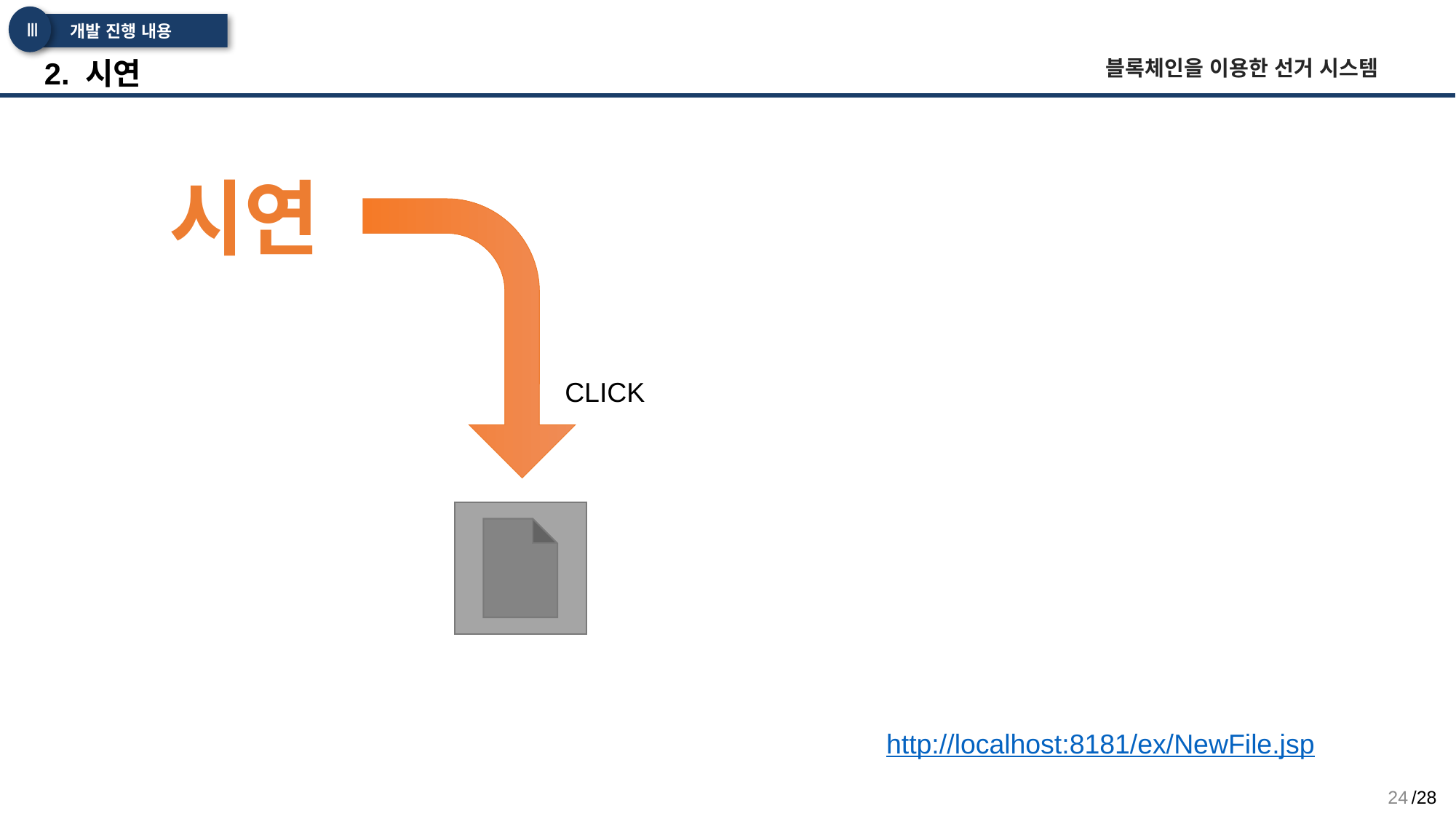

Ⅲ
개발 진행 내용
    2. 시연
블록체인을 이용한 선거 시스템
시연

CLICK

http://localhost:8181/ex/NewFile.jsp
24